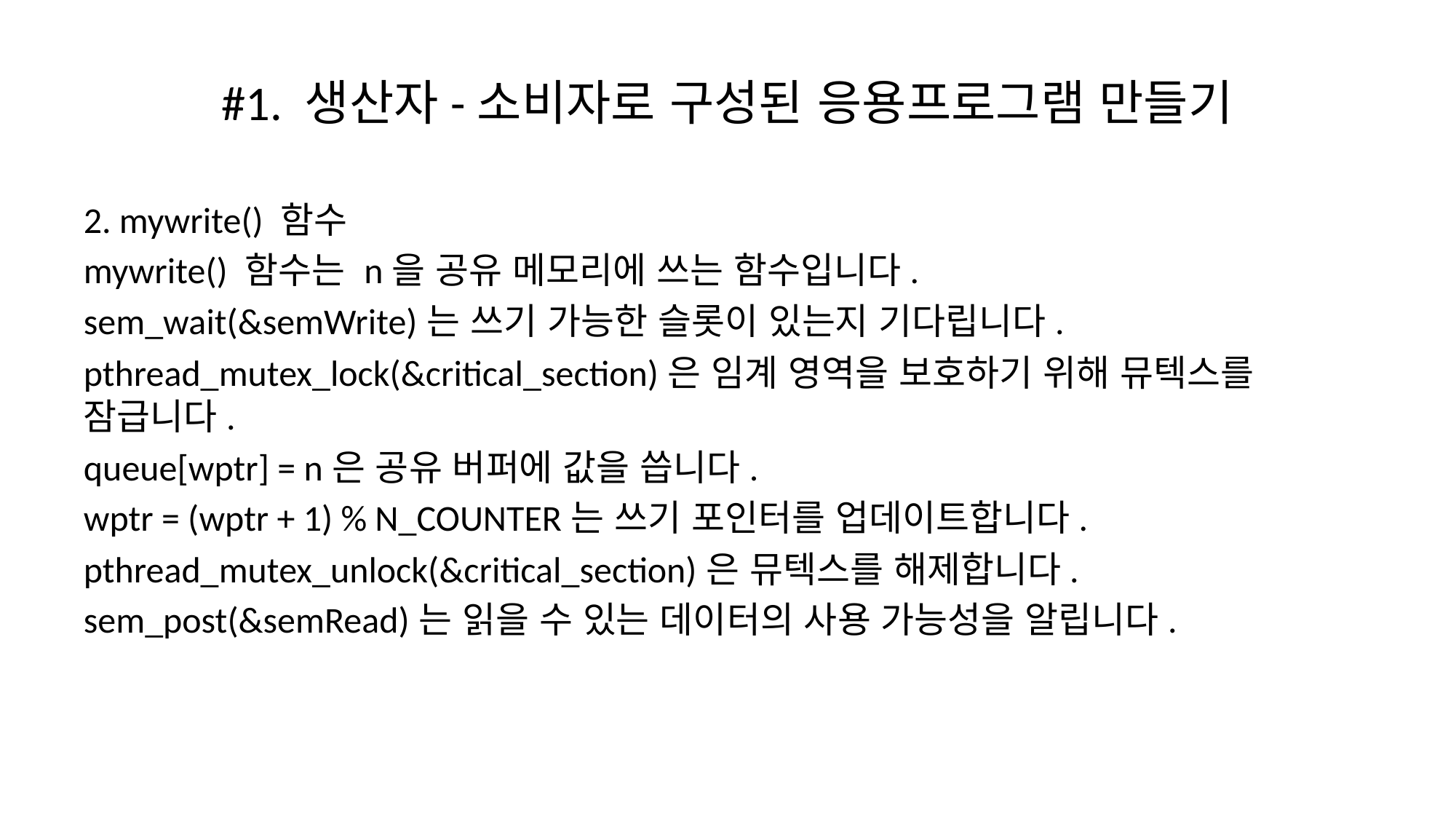

# #1. 생산자-소비자로 구성된 응용프로그램 만들기
2. mywrite() 함수
mywrite() 함수는 n을 공유 메모리에 쓰는 함수입니다.
sem_wait(&semWrite)는 쓰기 가능한 슬롯이 있는지 기다립니다.
pthread_mutex_lock(&critical_section)은 임계 영역을 보호하기 위해 뮤텍스를 잠급니다.
queue[wptr] = n은 공유 버퍼에 값을 씁니다.
wptr = (wptr + 1) % N_COUNTER는 쓰기 포인터를 업데이트합니다.
pthread_mutex_unlock(&critical_section)은 뮤텍스를 해제합니다.
sem_post(&semRead)는 읽을 수 있는 데이터의 사용 가능성을 알립니다.